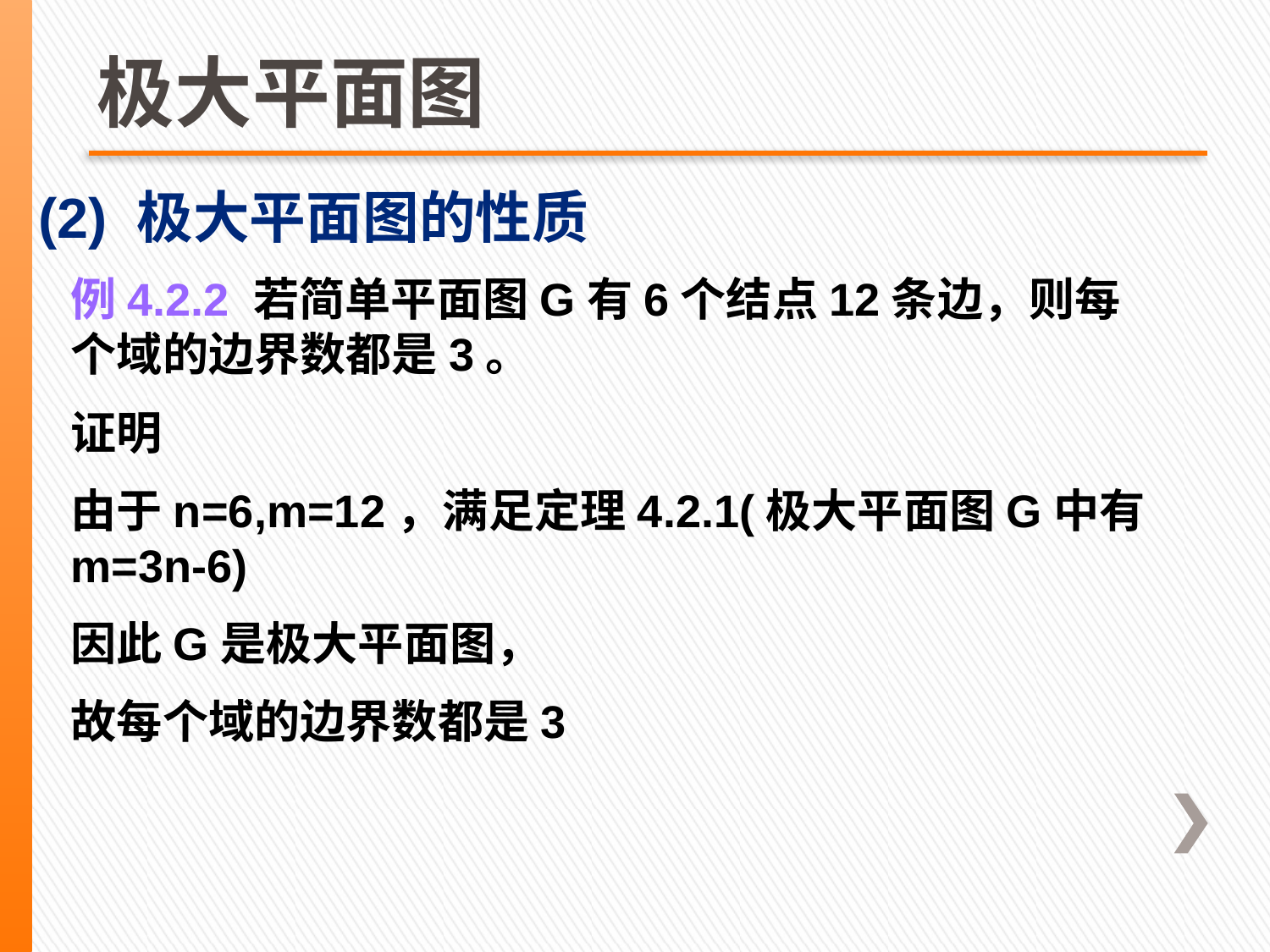

# 极大平面图
(2) 极大平面图的性质
例4.2.2 若简单平面图G有6个结点12条边，则每个域的边界数都是3。
证明
由于n=6,m=12，满足定理4.2.1(极大平面图G中有m=3n-6)
因此G是极大平面图，
故每个域的边界数都是3